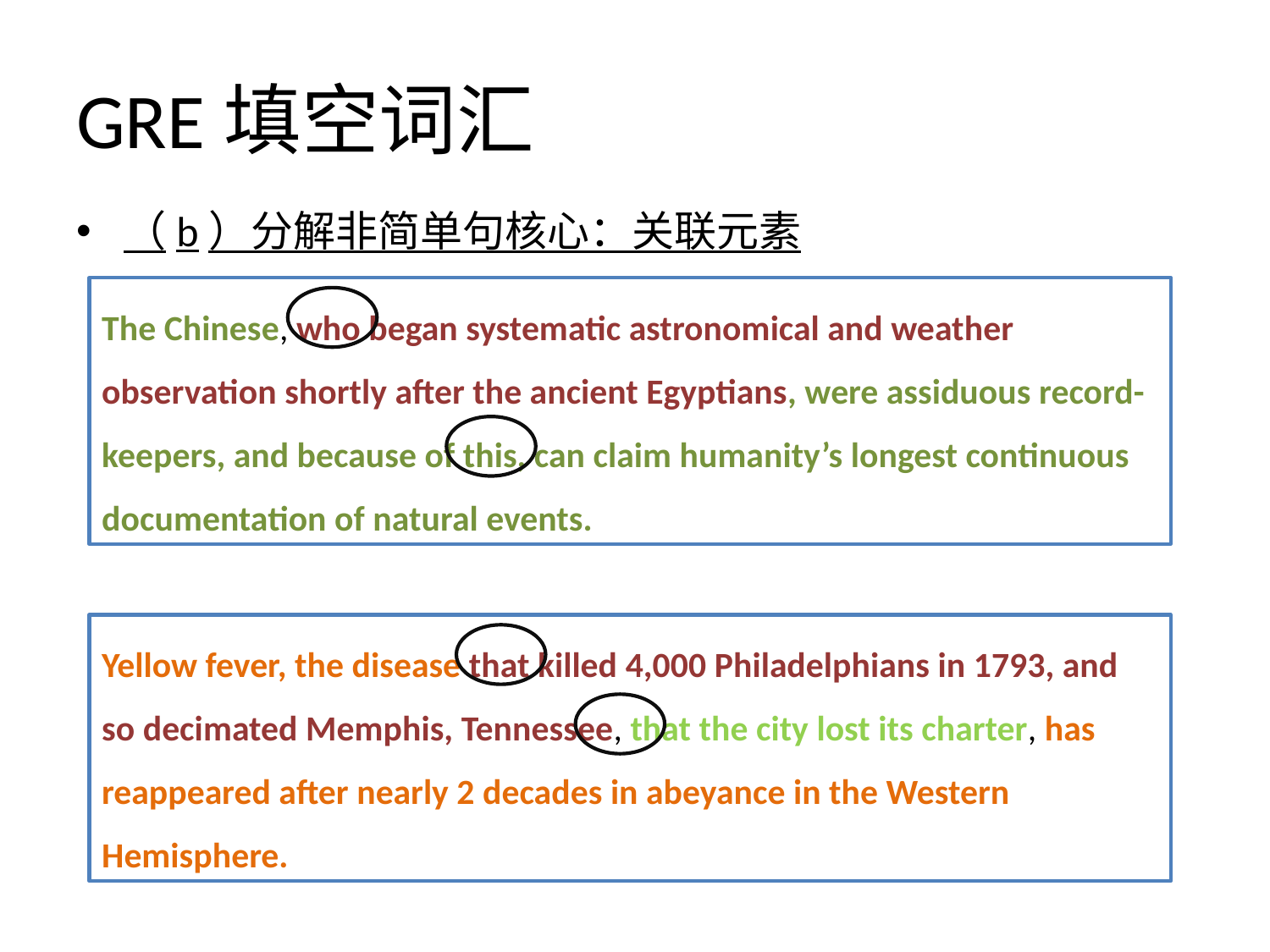

# GRE填空词汇
（b）分解非简单句核心：关联元素

The Chinese, who began systematic astronomical and weather observation shortly after the ancient Egyptians, were assiduous record-keepers, and because of this, can claim humanity’s longest continuous  documentation of natural events.

Yellow fever, the disease that killed 4,000 Philadelphians in 1793, and so decimated Memphis, Tennessee, that the city lost its charter, has reappeared after nearly 2 decades in abeyance in the Western Hemisphere.